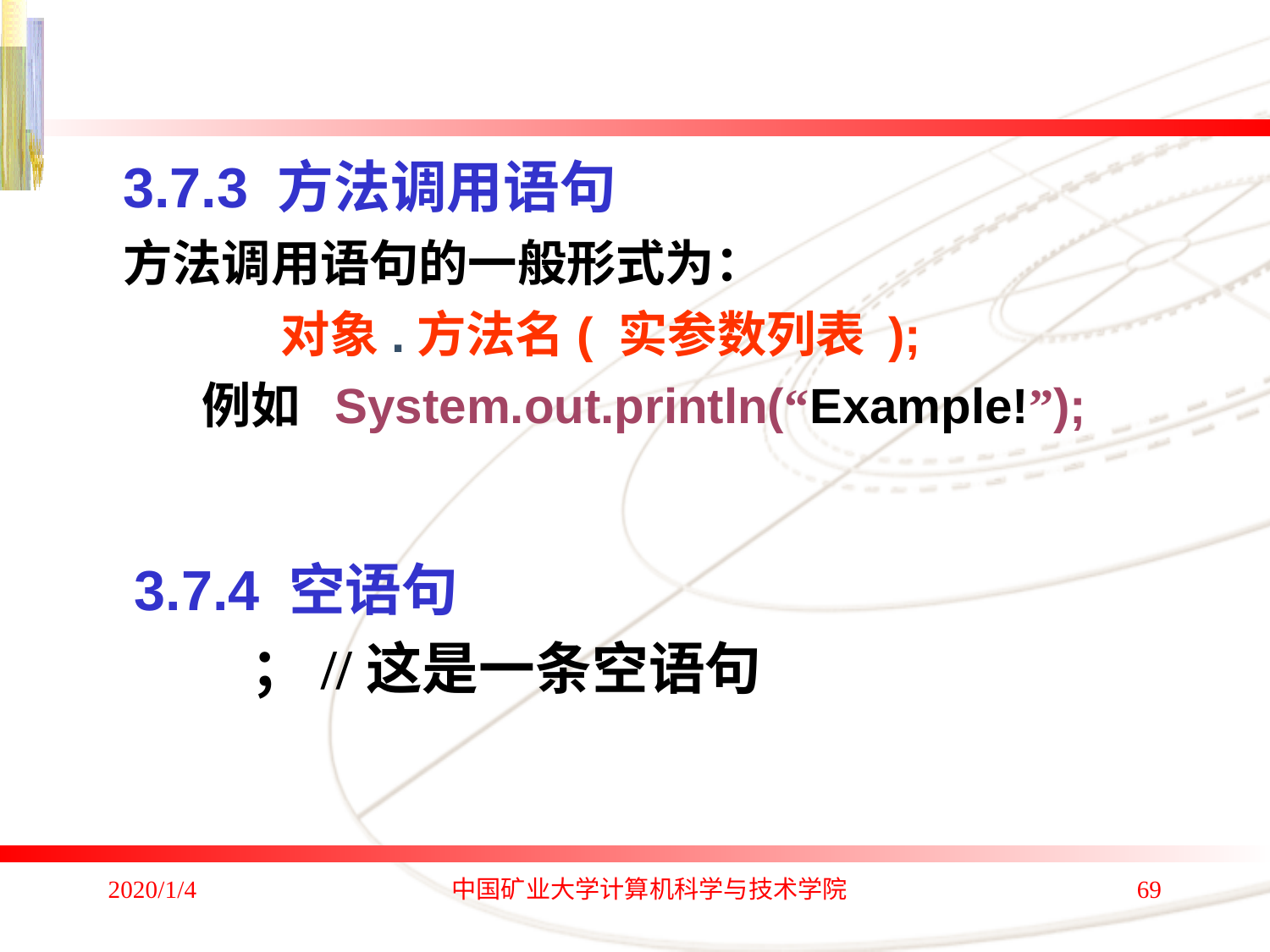

3.7.3 方法调用语句
方法调用语句的一般形式为：
             对象.方法名( 实参数列表 );
      例如  System.out.println(“Example!”);

3.7.4 空语句
        ；//这是一条空语句
2020/1/4
中国矿业大学计算机科学与技术学院
69